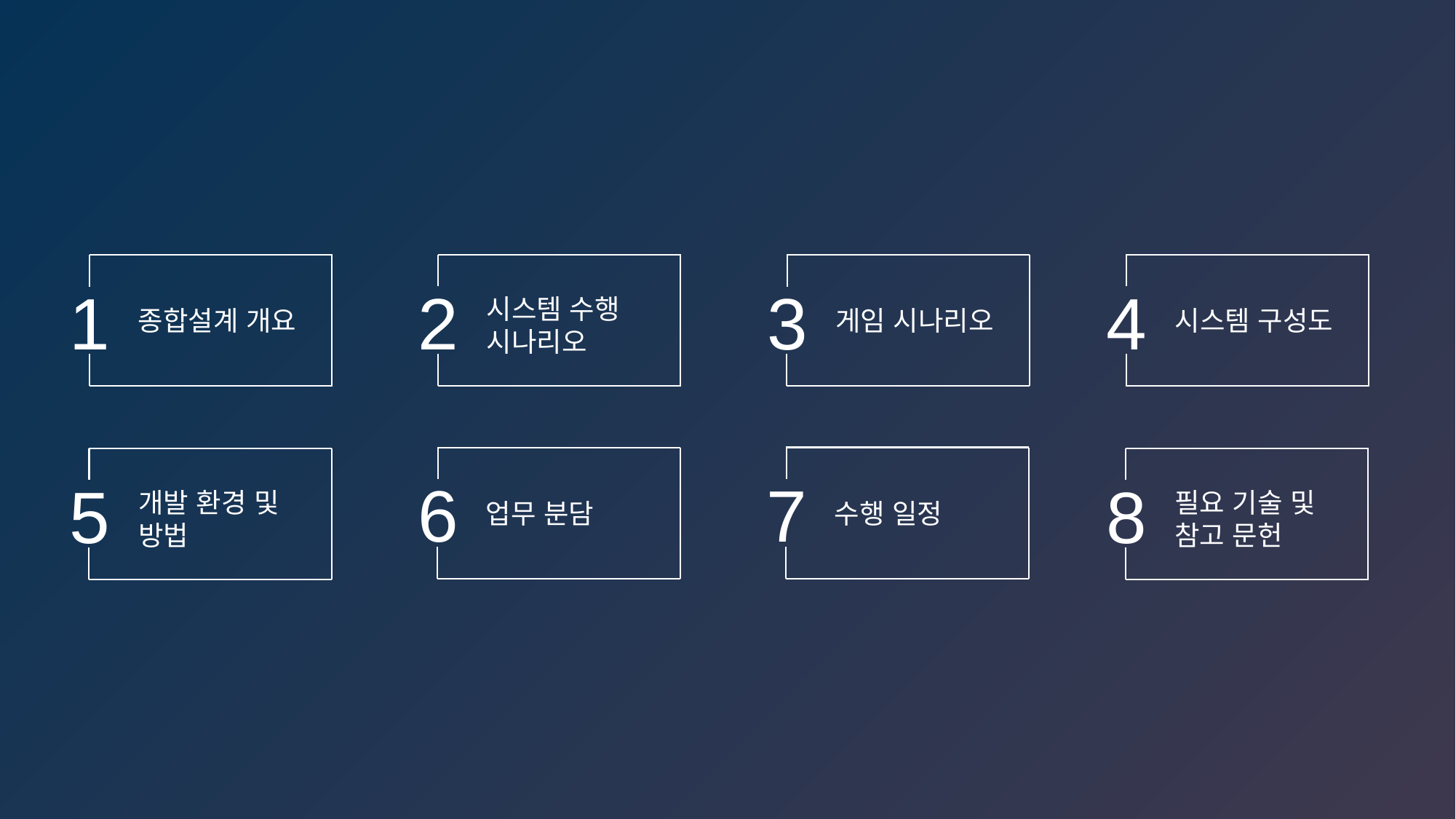

2
시스템 수행
시나리오
4
시스템 구성도
1
종합설계 개요
3
게임 시나리오
7
수행 일정
6
업무 분담
5
개발 환경 및
방법
8
필요 기술 및
참고 문헌